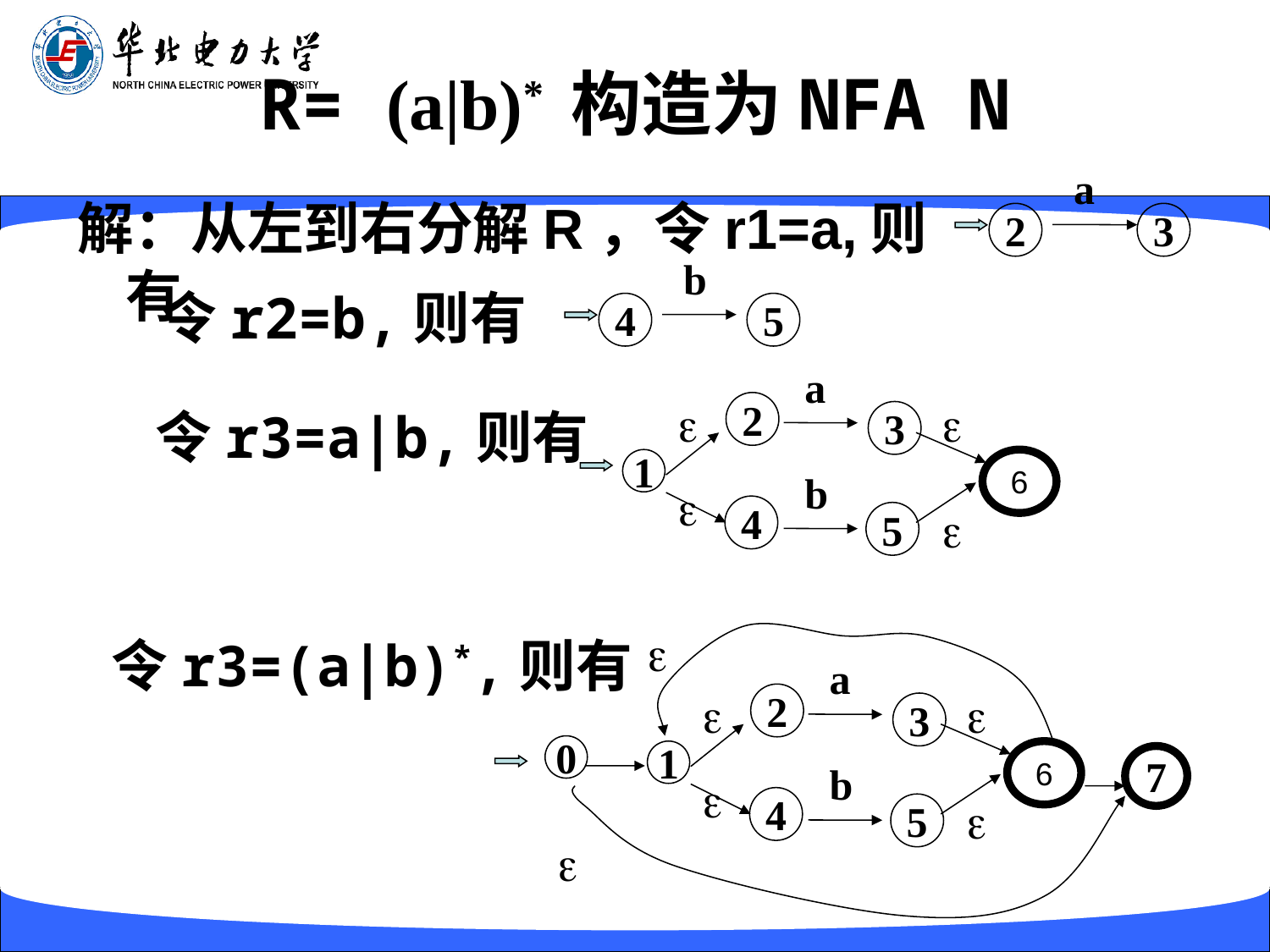

# R= (a|b)* 构造为NFA N
a
2
3

解：从左到右分解R，令r1=a,则有
b
4
5

令r2=b,则有
a
ε
ε
2
3

1
6

b
ε

ε

4
5

令r3=a|b,则有
ε

令r3=(a|b)*,则有
a
ε
ε
2
3

0
1
6
7
b

ε

ε

4
5

ε